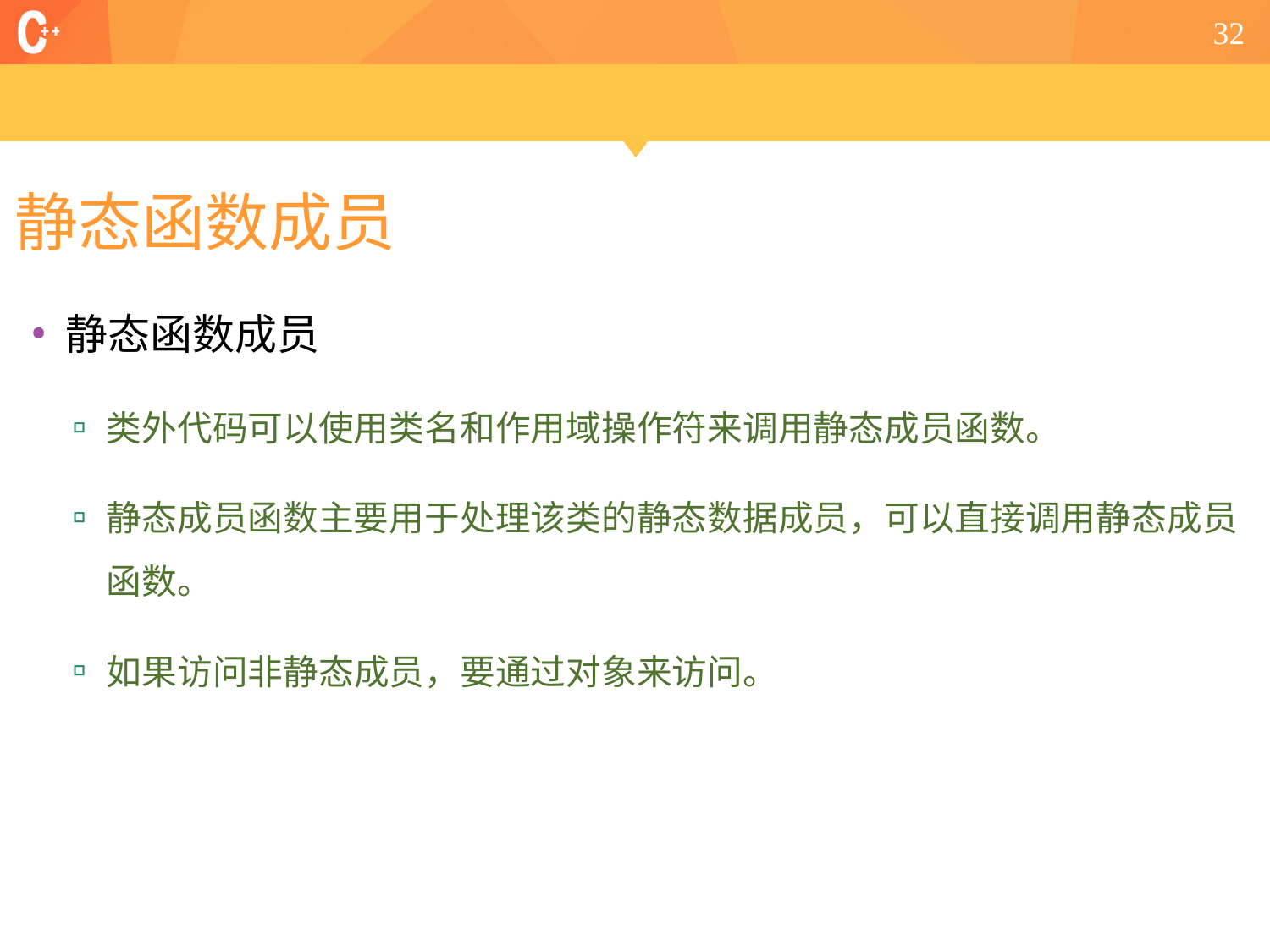

32
# 静态函数成员
静态函数成员
类外代码可以使用类名和作用域操作符来调用静态成员函数。
静态成员函数主要用于处理该类的静态数据成员，可以直接调用静态成员函数。
如果访问非静态成员，要通过对象来访问。